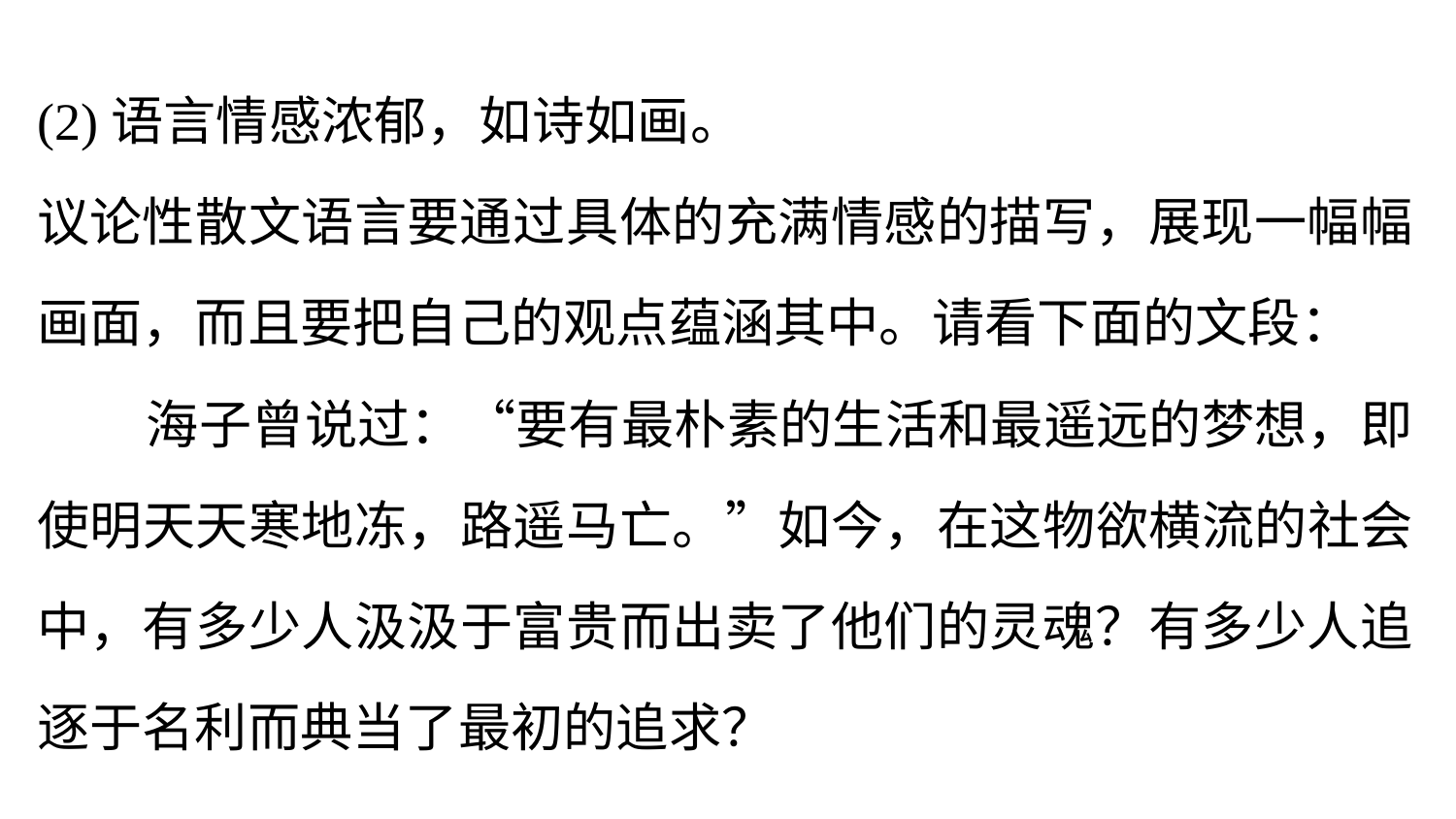

(2)语言情感浓郁，如诗如画。
议论性散文语言要通过具体的充满情感的描写，展现一幅幅画面，而且要把自己的观点蕴涵其中。请看下面的文段：
        海子曾说过：“要有最朴素的生活和最遥远的梦想，即使明天天寒地冻，路遥马亡。”如今，在这物欲横流的社会中，有多少人汲汲于富贵而出卖了他们的灵魂？有多少人追逐于名利而典当了最初的追求？